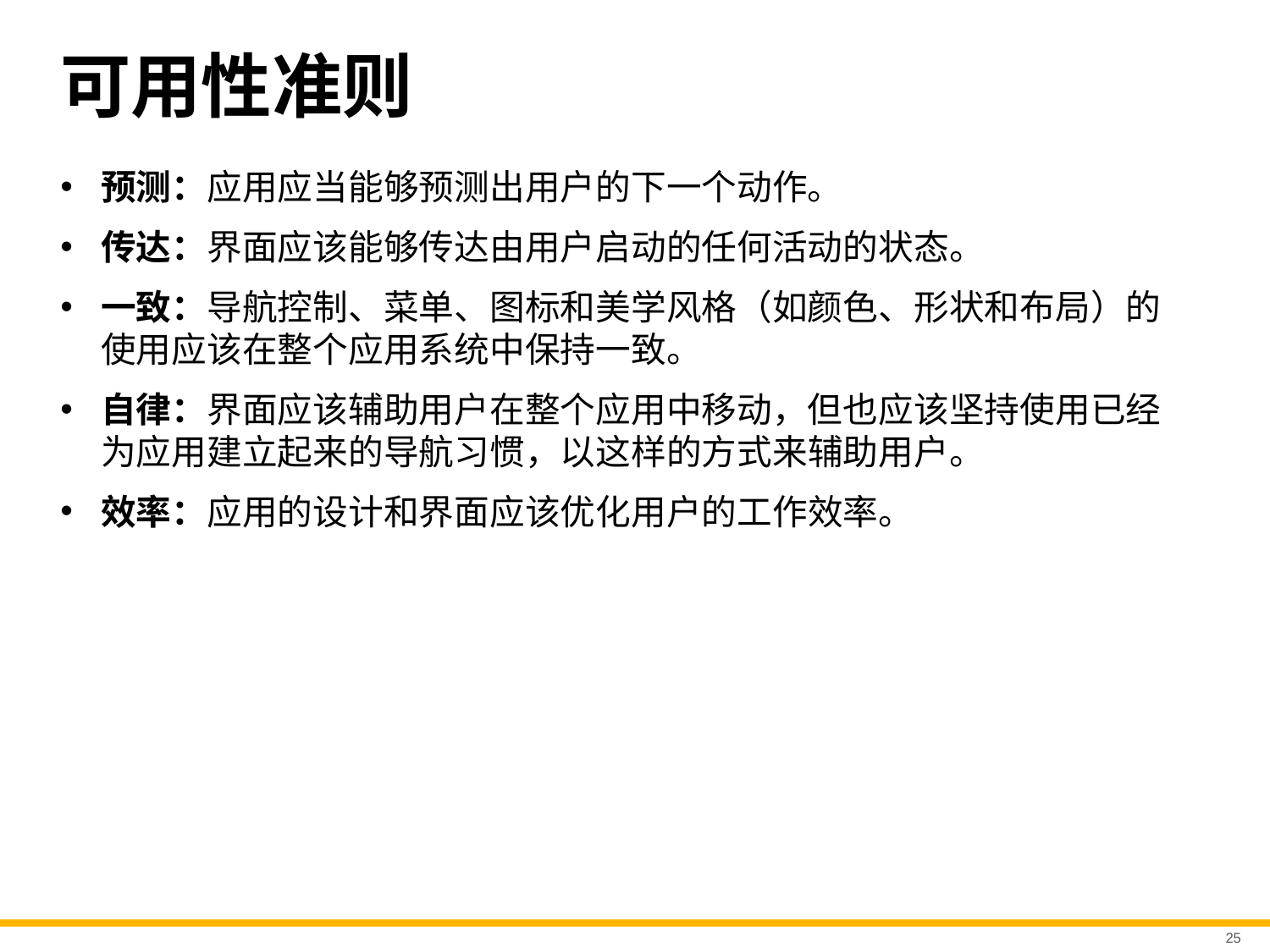

# 可用性准则
预测：应用应当能够预测出用户的下一个动作。
传达：界面应该能够传达由用户启动的任何活动的状态。
一致：导航控制、菜单、图标和美学风格（如颜色、形状和布局）的使用应该在整个应用系统中保持一致。
自律：界面应该辅助用户在整个应用中移动，但也应该坚持使用已经为应用建立起来的导航习惯，以这样的方式来辅助用户。
效率：应用的设计和界面应该优化用户的工作效率。
25